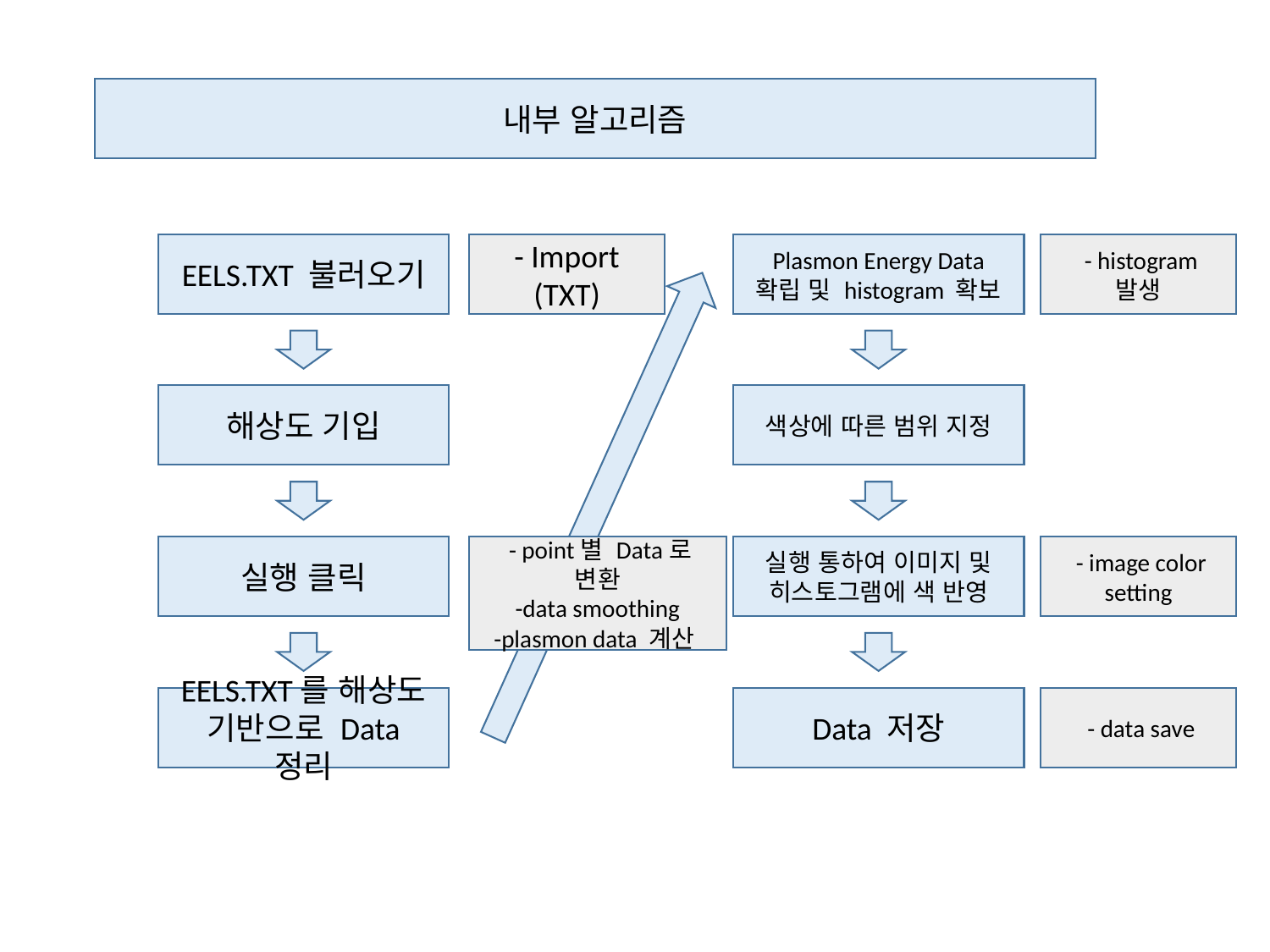

내부 알고리즘
EELS.TXT 불러오기
- Import (TXT)
Plasmon Energy Data 확립 및 histogram 확보
 - histogram 발생

해상도 기입
색상에 따른 범위 지정

실행 클릭
실행 통하여 이미지 및 히스토그램에 색 반영
 - image color setting
 - point별 Data로 변환
-data smoothing
-plasmon data 계산

EELS.TXT를 해상도 기반으로 Data 정리
Data 저장
 - data save